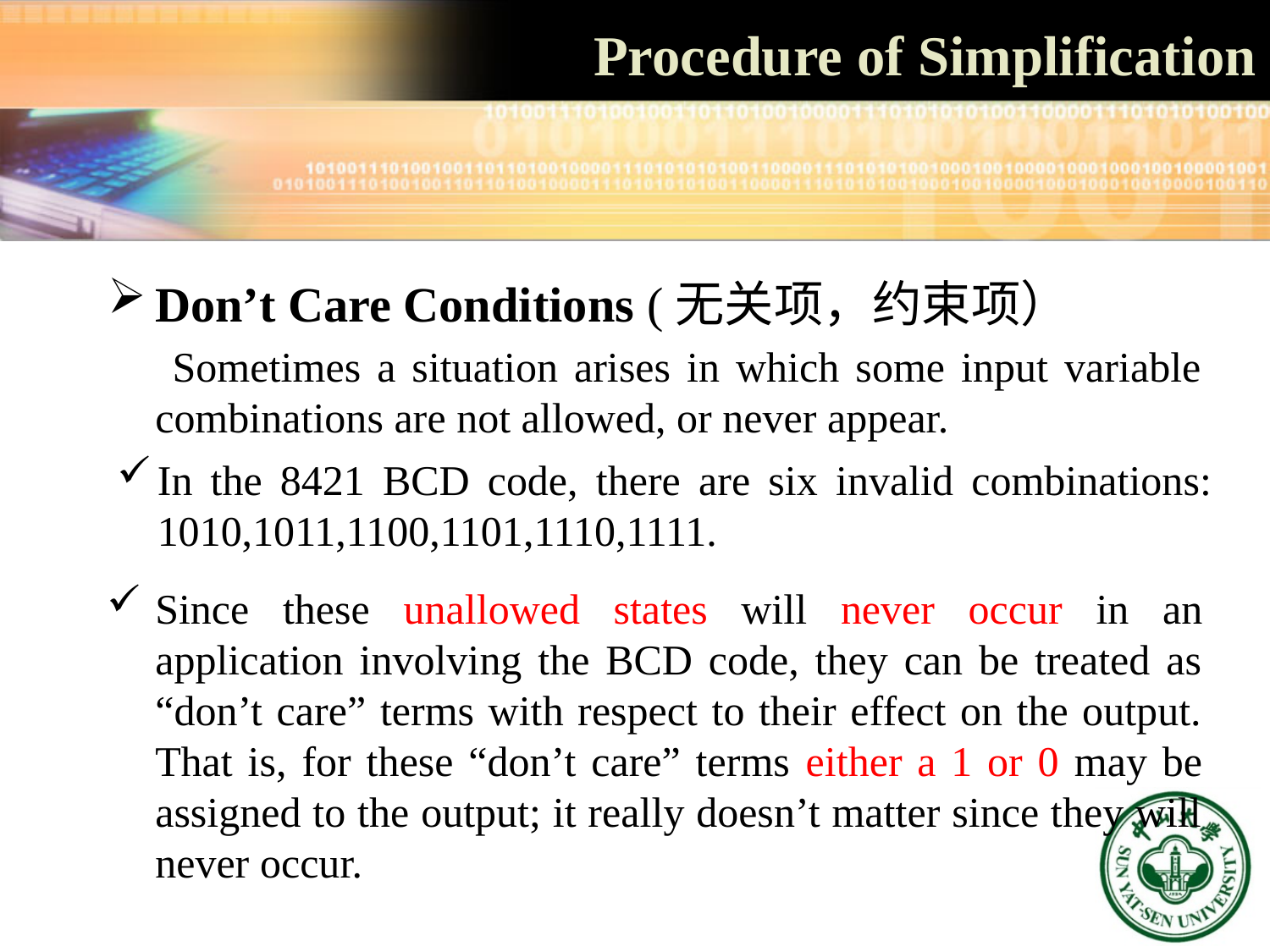

# Procedure of Simplification
Don’t Care Conditions (无关项，约束项）
    Sometimes a situation arises in which some input variable combinations are not allowed, or never appear.

In the 8421 BCD code, there are six invalid combinations: 1010,1011,1100,1101,1110,1111.
Since these unallowed states will never occur in an application involving the BCD code, they can be treated as “don’t care” terms with respect to their effect on the output. That is, for these “don’t care” terms either a 1 or 0 may be assigned to the output; it really doesn’t matter since they will never occur.